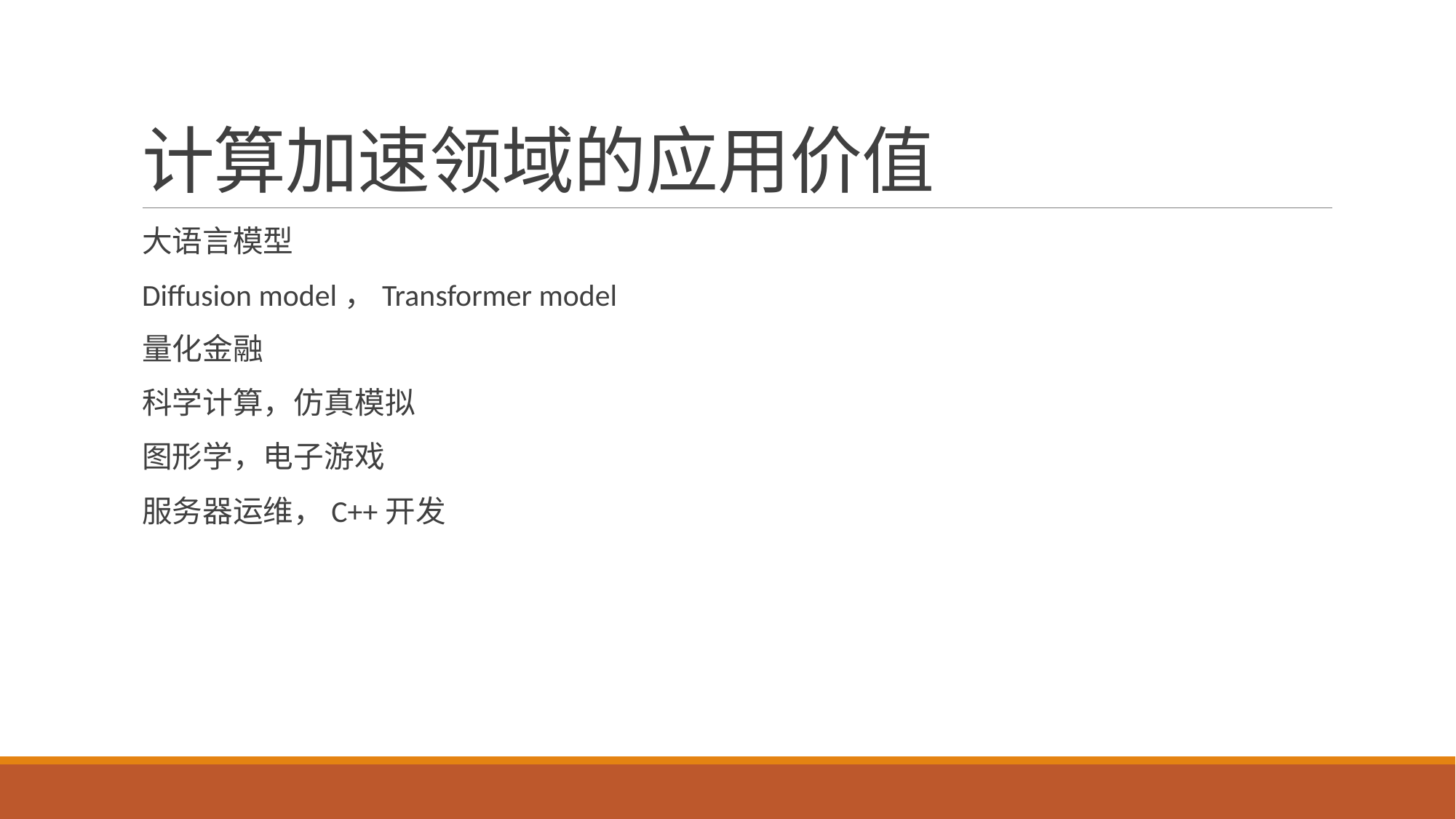

# 计算加速领域的应用价值
大语言模型
Diffusion model，Transformer model
量化金融
科学计算，仿真模拟
图形学，电子游戏
服务器运维，C++开发